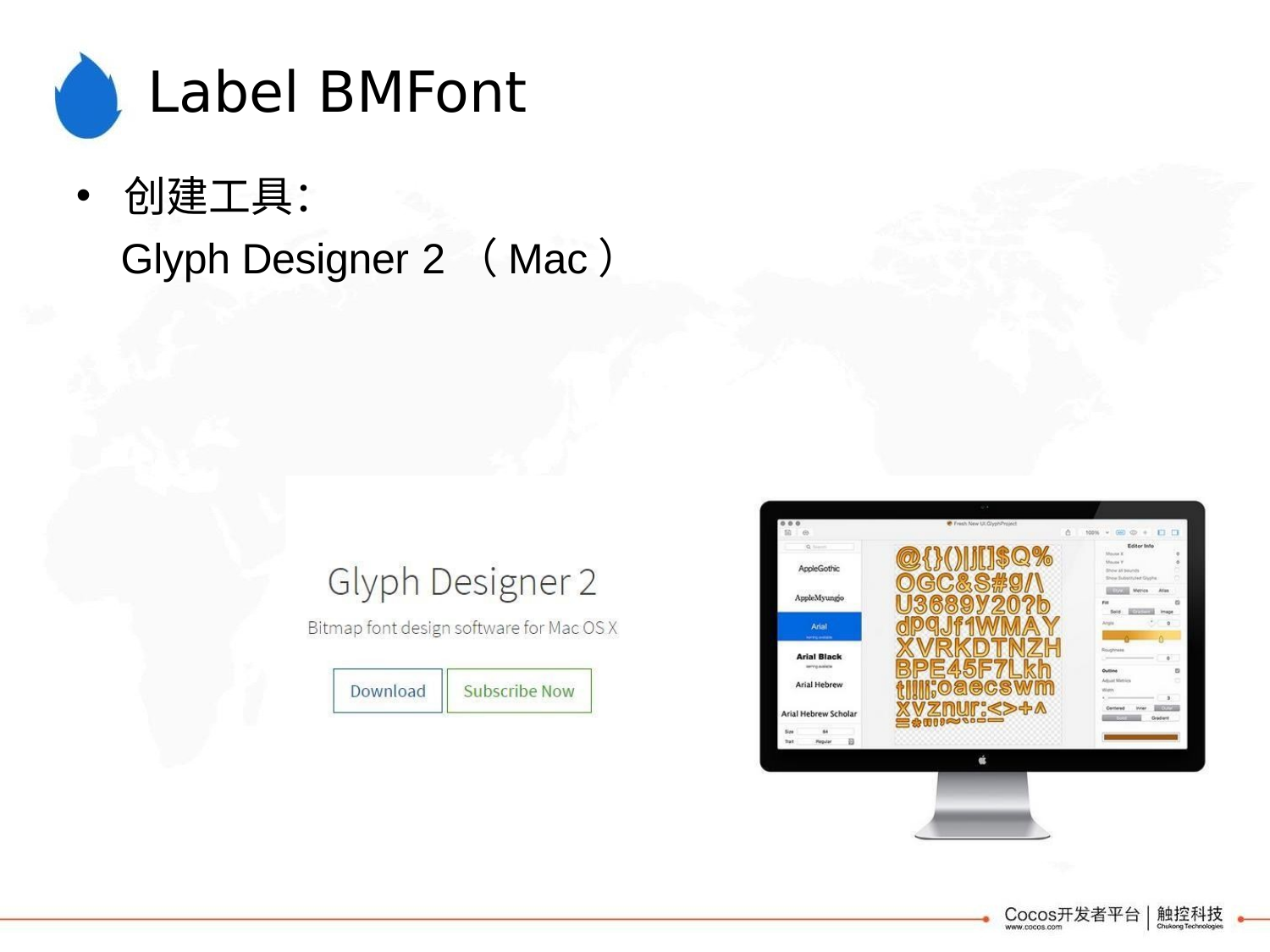

# Label BMFont
创建工具：
Glyph Designer 2（Mac）